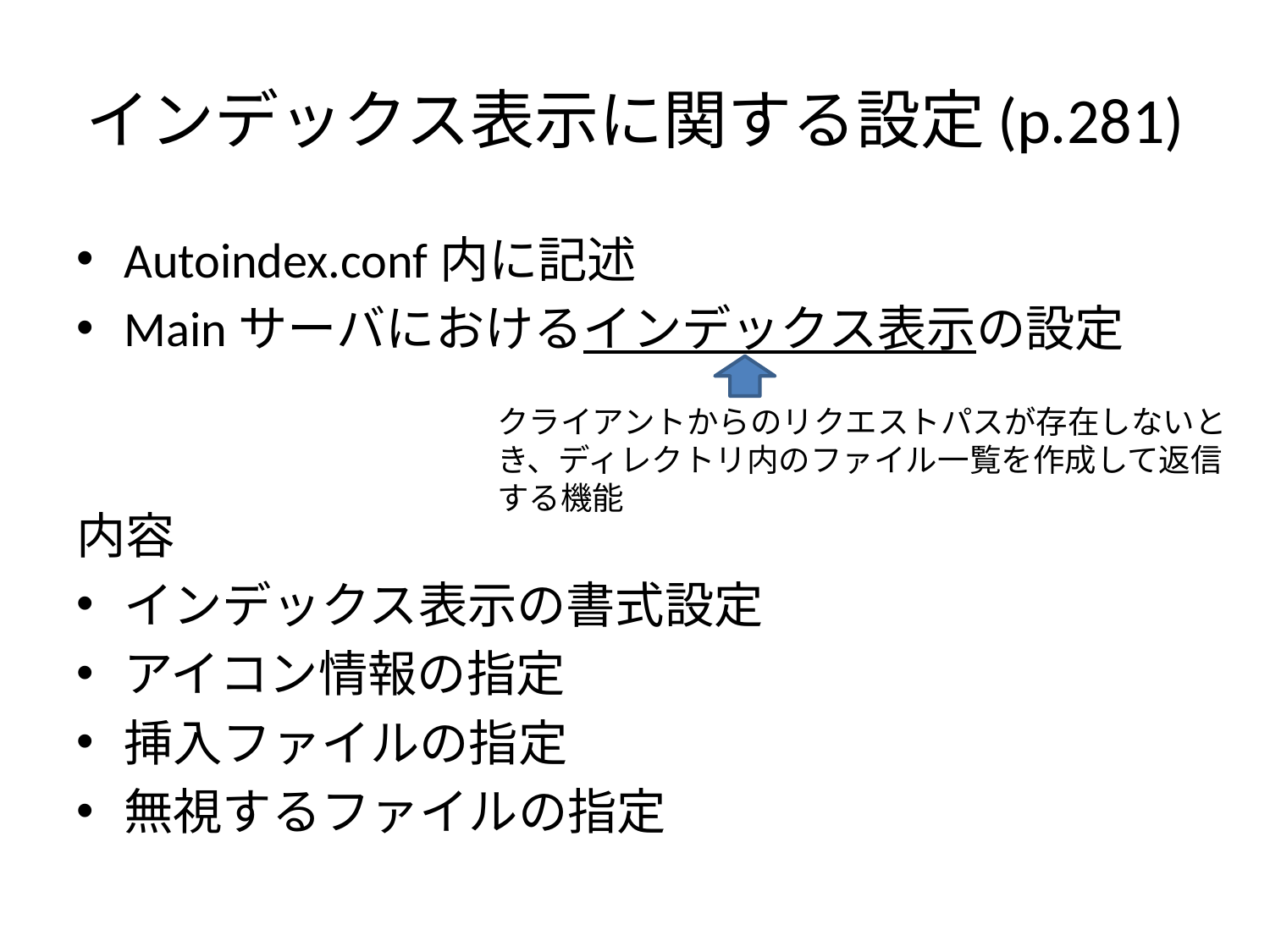

# インデックス表示に関する設定(p.281)
Autoindex.conf内に記述
Mainサーバにおけるインデックス表示の設定

内容
インデックス表示の書式設定
アイコン情報の指定
挿入ファイルの指定
無視するファイルの指定

クライアントからのリクエストパスが存在しないとき、ディレクトリ内のファイル一覧を作成して返信する機能